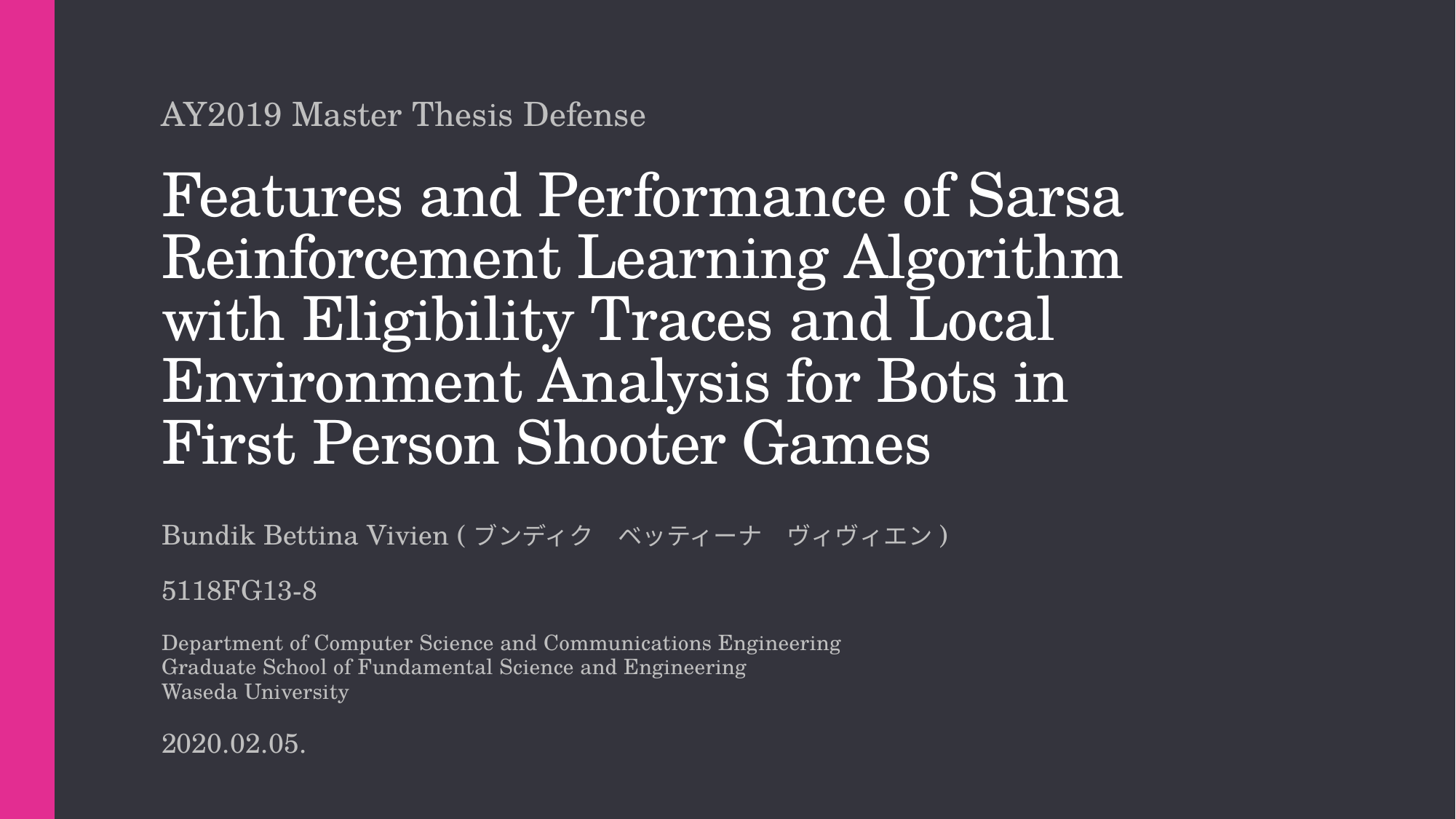

AY2019 Master Thesis Defense
# Features and Performance of Sarsa Reinforcement Learning Algorithm with Eligibility Traces and Local Environment Analysis for Bots in First Person Shooter Games
Bundik Bettina Vivien (ブンディク　ベッティーナ　ヴィヴィエン)
5118FG13-8
Department of Computer Science and Communications Engineering
Graduate School of Fundamental Science and Engineering
Waseda University
2020.02.05.